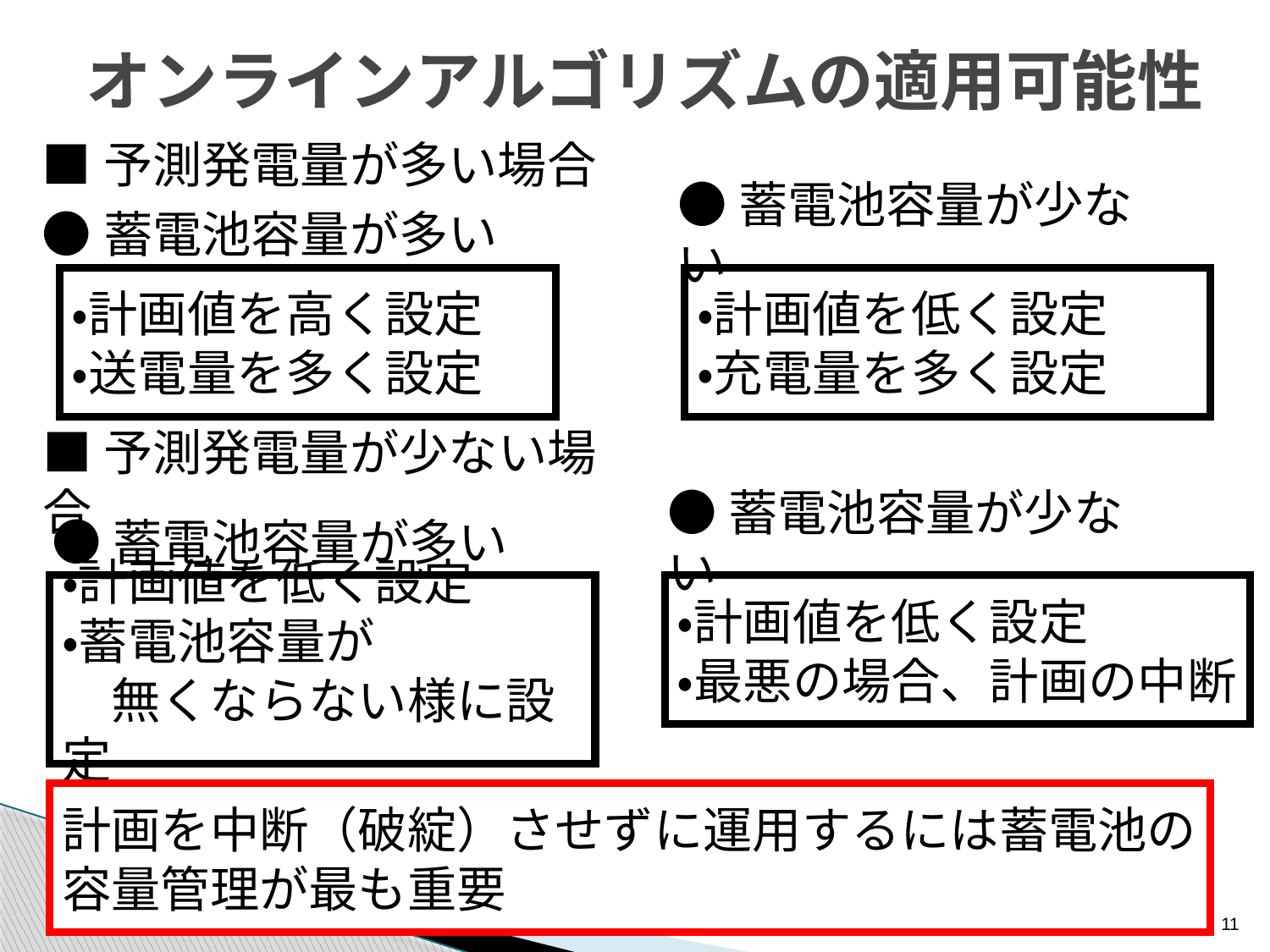

# オンラインアルゴリズムの適用可能性
■予測発電量が多い場合
●蓄電池容量が多い
●蓄電池容量が少ない
・計画値を高く設定
・送電量を多く設定
・計画値を低く設定
・充電量を多く設定
■予測発電量が少ない場合
●蓄電池容量が多い
●蓄電池容量が少ない
・計画値を低く設定
・蓄電池容量が
　無くならない様に設定
・計画値を低く設定
・最悪の場合、計画の中断
計画を中断（破綻）させずに運用するには蓄電池の
容量管理が最も重要
11